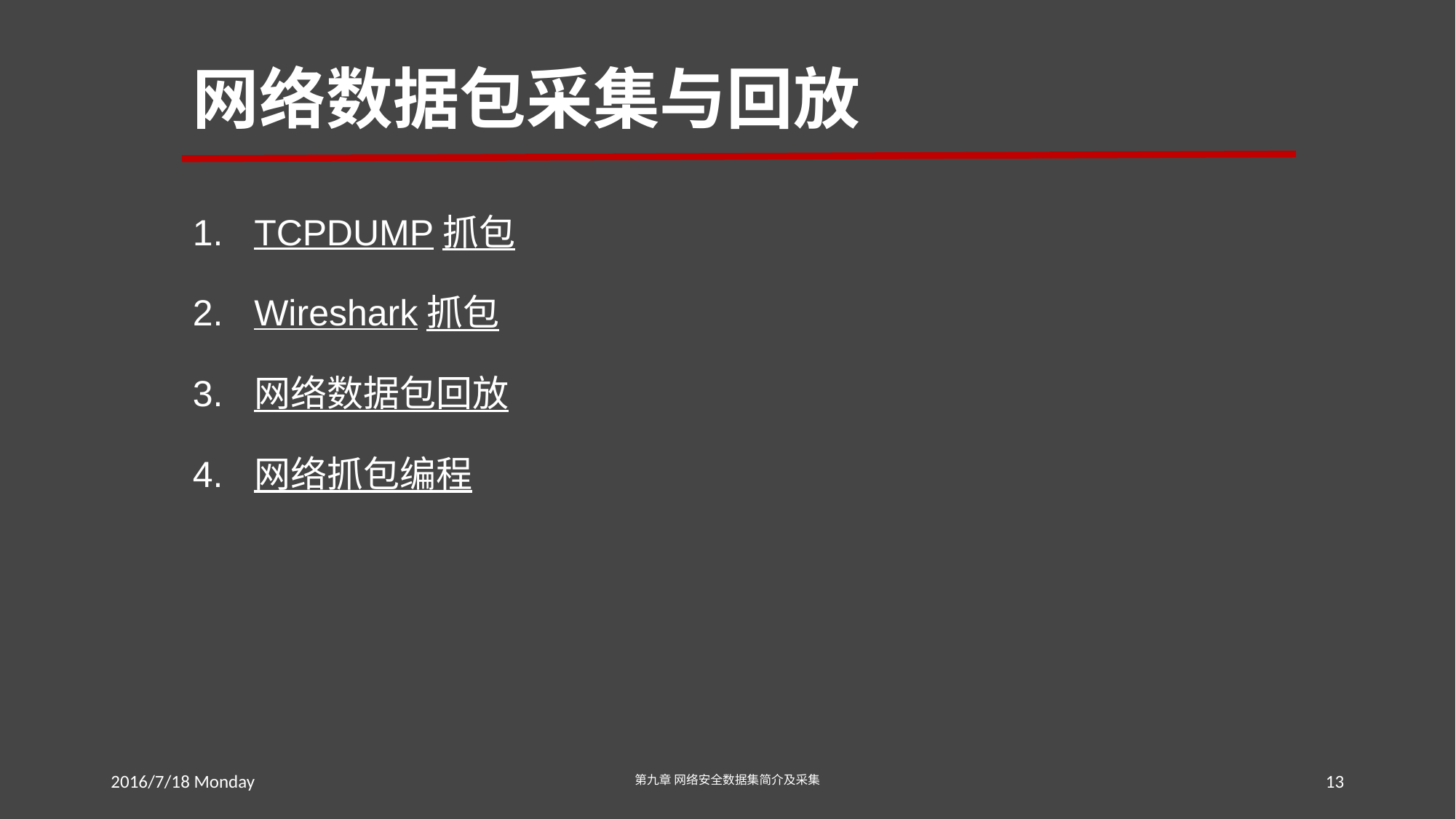

# 网络数据包采集与回放
TCPDUMP抓包
Wireshark抓包
网络数据包回放
网络抓包编程
2016/7/18 Monday
第九章 网络安全数据集简介及采集
13